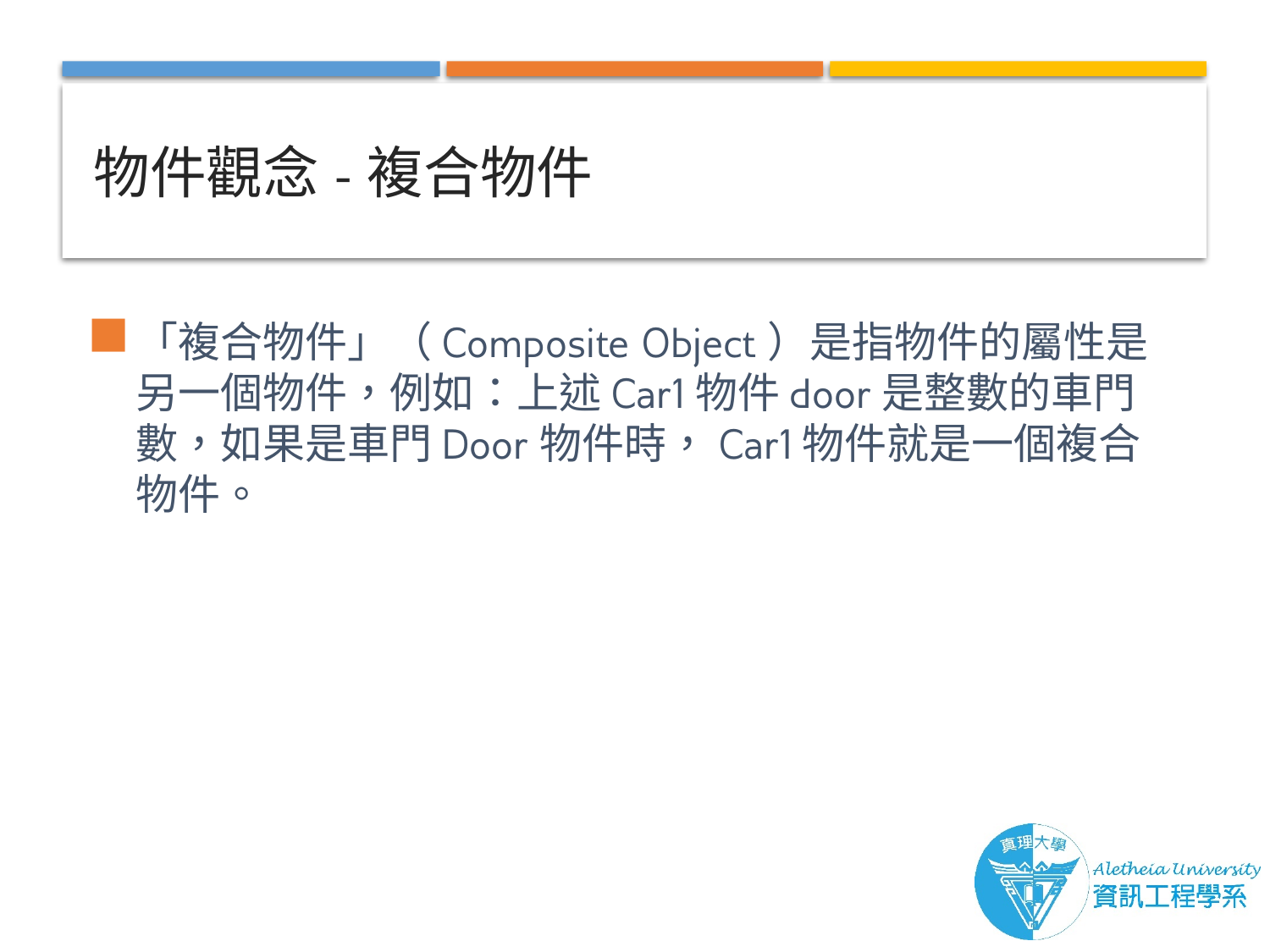

# 物件觀念-複合物件
「複合物件」（Composite Object）是指物件的屬性是另一個物件，例如：上述Car1物件door是整數的車門數，如果是車門Door物件時，Car1物件就是一個複合物件。